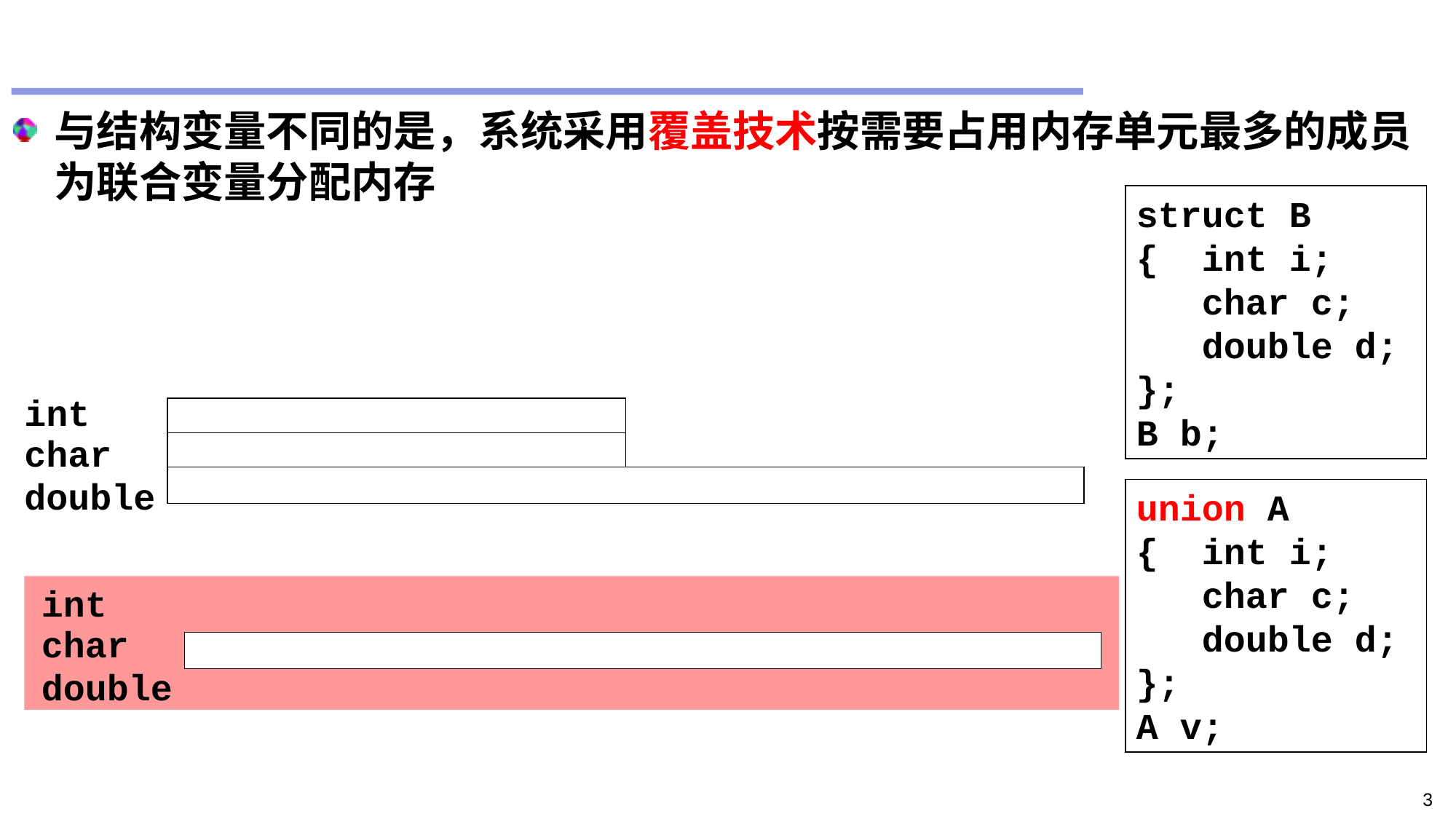

#
与结构变量不同的是，系统采用覆盖技术按需要占用内存单元最多的成员为联合变量分配内存

struct B
{  int i;
   char c;
   double d;
};
B b;
int

char

double
union A
{  int i;
   char c;
   double d;
};
A v;

int
char

double
3